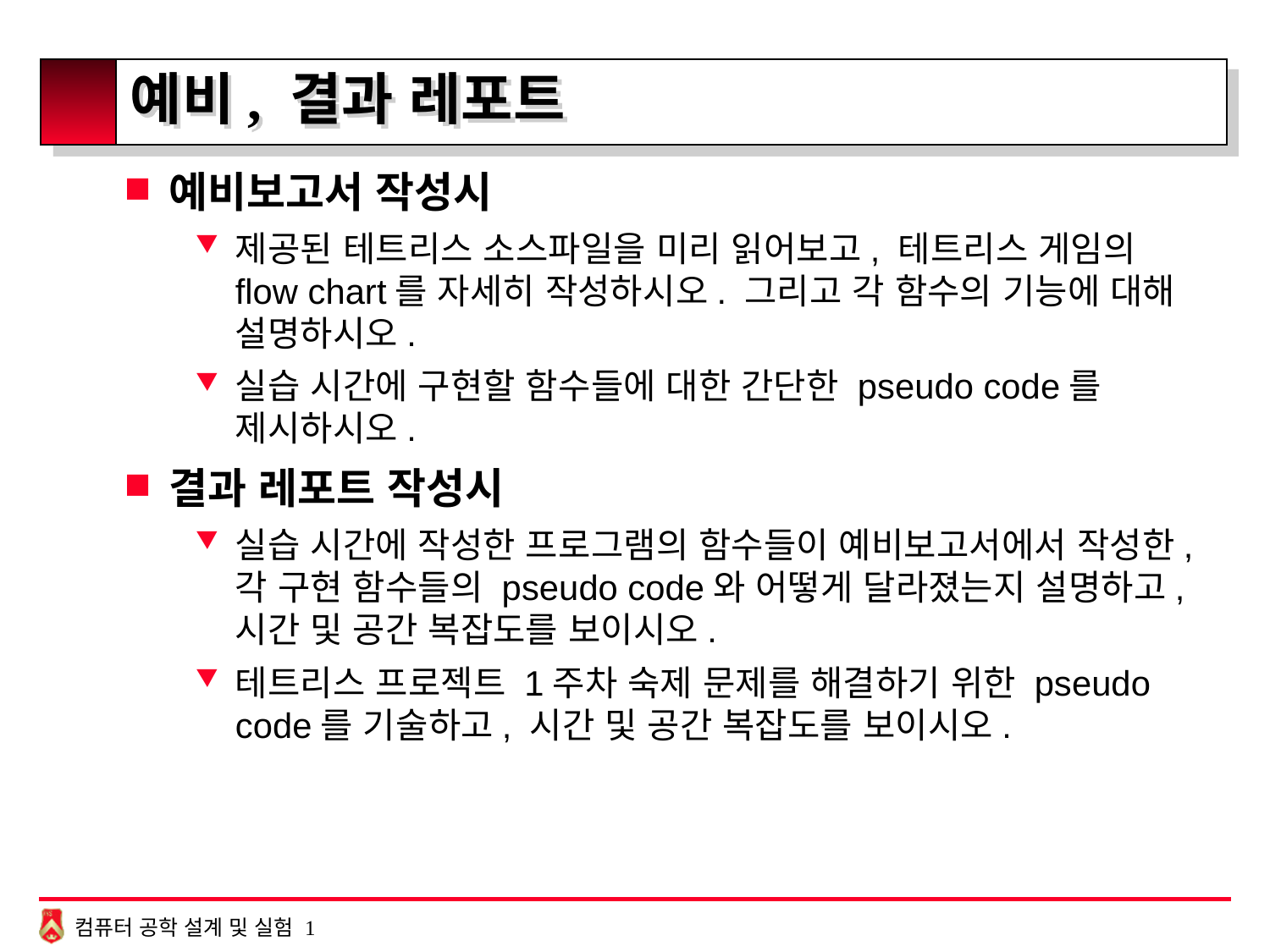

# 예비, 결과 레포트
예비보고서 작성시
제공된 테트리스 소스파일을 미리 읽어보고, 테트리스 게임의 flow chart를 자세히 작성하시오. 그리고 각 함수의 기능에 대해 설명하시오.
실습 시간에 구현할 함수들에 대한 간단한 pseudo code를 제시하시오.
결과 레포트 작성시
실습 시간에 작성한 프로그램의 함수들이 예비보고서에서 작성한, 각 구현 함수들의 pseudo code와 어떻게 달라졌는지 설명하고, 시간 및 공간 복잡도를 보이시오.
테트리스 프로젝트 1주차 숙제 문제를 해결하기 위한 pseudo code를 기술하고, 시간 및 공간 복잡도를 보이시오.